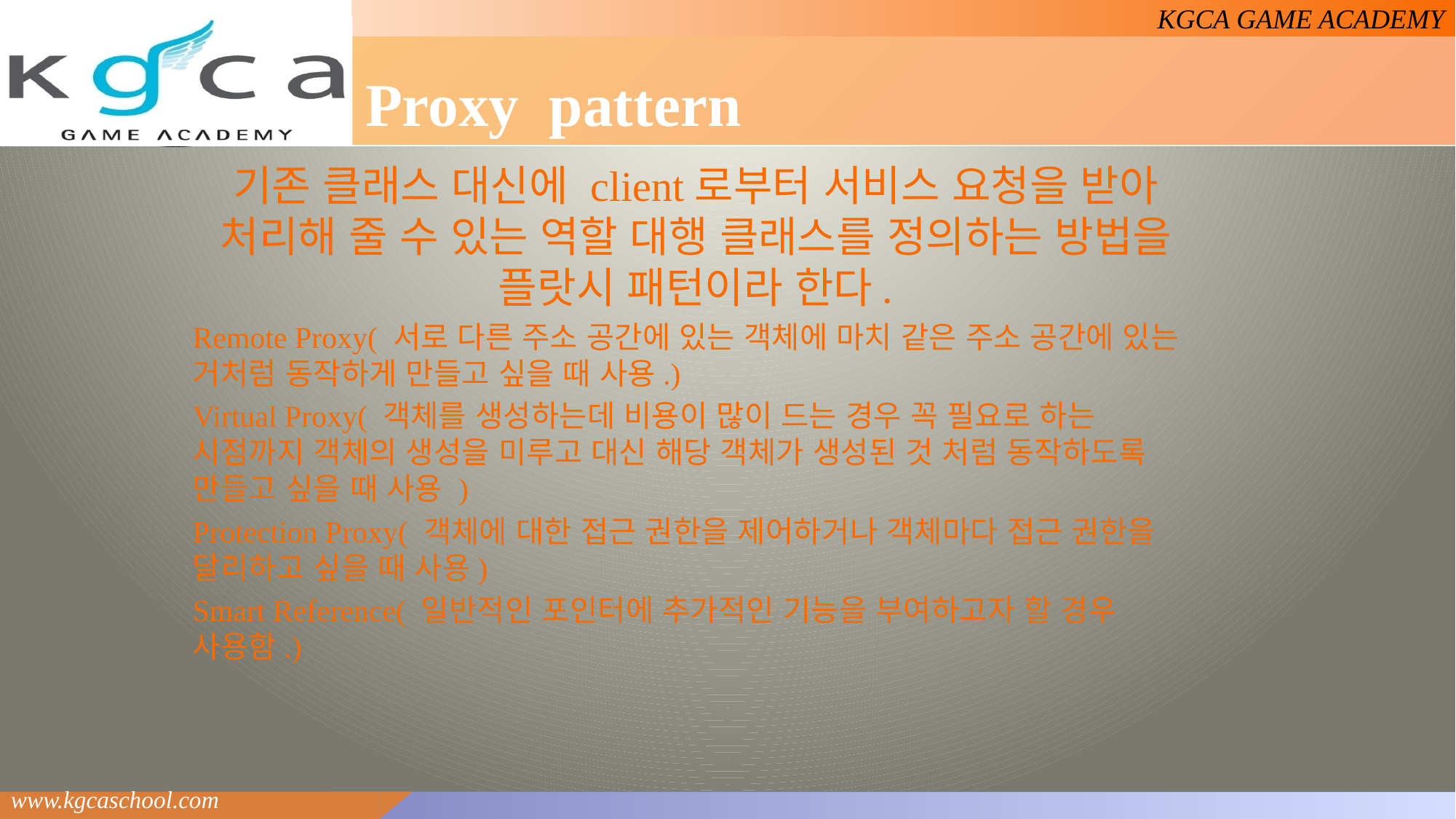

# Proxy  pattern
기존 클래스 대신에 client로부터 서비스 요청을 받아 처리해 줄 수 있는 역할 대행 클래스를 정의하는 방법을 플랏시 패턴이라 한다.
Remote Proxy( 서로 다른 주소 공간에 있는 객체에 마치 같은 주소 공간에 있는 거처럼 동작하게 만들고 싶을 때 사용.)
Virtual Proxy( 객체를 생성하는데 비용이 많이 드는 경우 꼭 필요로 하는 시점까지 객체의 생성을 미루고 대신 해당 객체가 생성된 것 처럼 동작하도록 만들고 싶을 때 사용 )
Protection Proxy( 객체에 대한 접근 권한을 제어하거나 객체마다 접근 권한을 달리하고 싶을 때 사용)
Smart Reference( 일반적인 포인터에 추가적인 기능을 부여하고자 할 경우 사용함.)